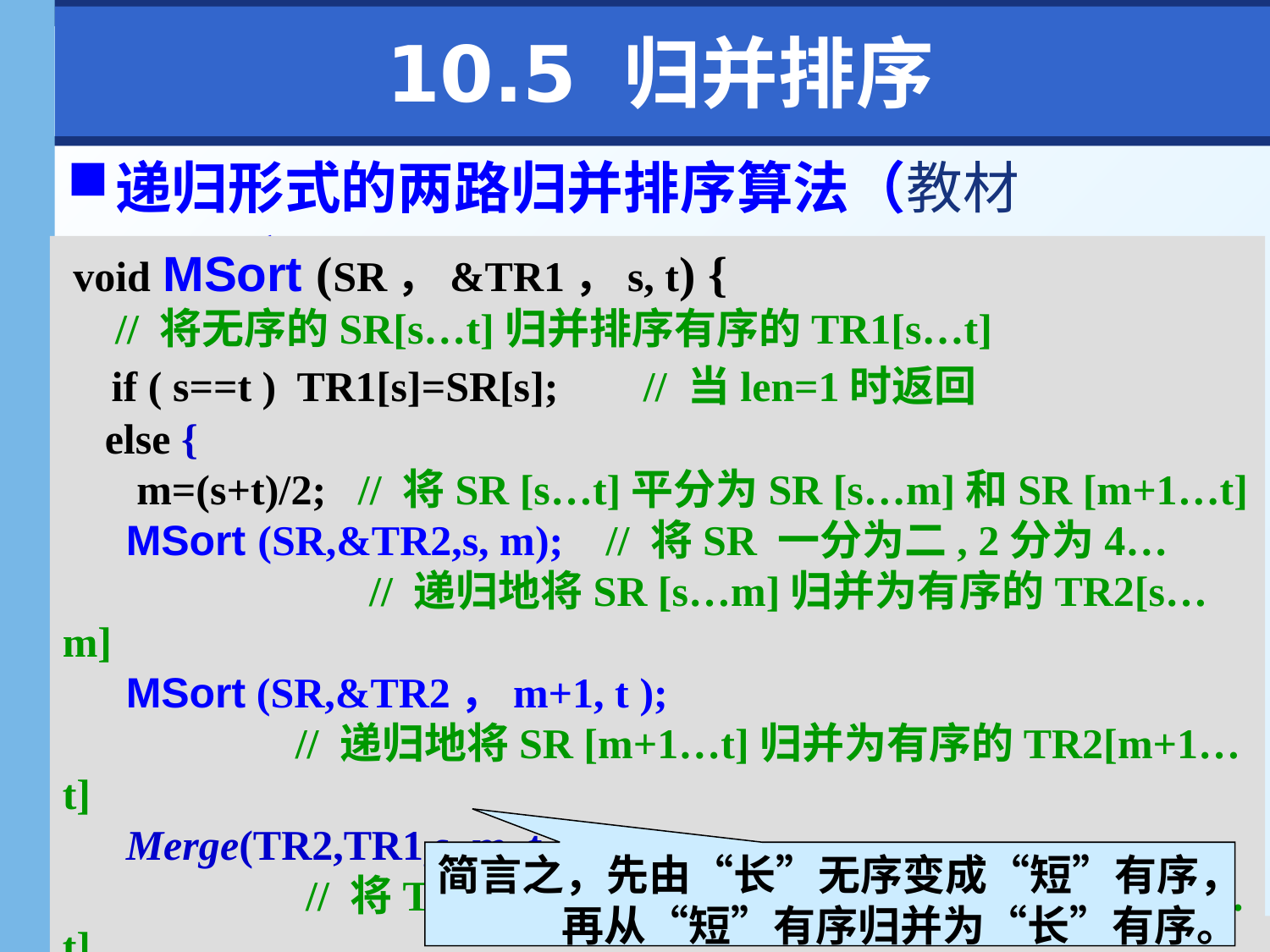

# 10.5 归并排序
递归形式的两路归并排序算法（教材P284 ）
 void MSort (SR，&TR1，s, t) {
     // 将无序的SR[s…t]归并排序有序的TR1[s…t]
    if ( s==t )  TR1[s]=SR[s];        // 当len=1时返回
    else {
       m=(s+t)/2;   // 将SR [s…t]平分为SR [s…m]和SR [m+1…t]
      MSort (SR,&TR2,s, m);    // 将SR 一分为二, 2分为4…
                             // 递归地将SR [s…m]归并为有序的TR2[s…m]
      MSort (SR,&TR2，m+1, t );
                      // 递归地将SR [m+1…t]归并为有序的TR2[m+1…t]
      Merge(TR2,TR1,s, m, t );
                       // 将TR2 [s…m]和TR2 [m+1…t]归并到TR1 [s…t]
   }
}  // MSort
简言之，先由“长”无序变成“短”有序，
            再从“短”有序归并为“长”有序。